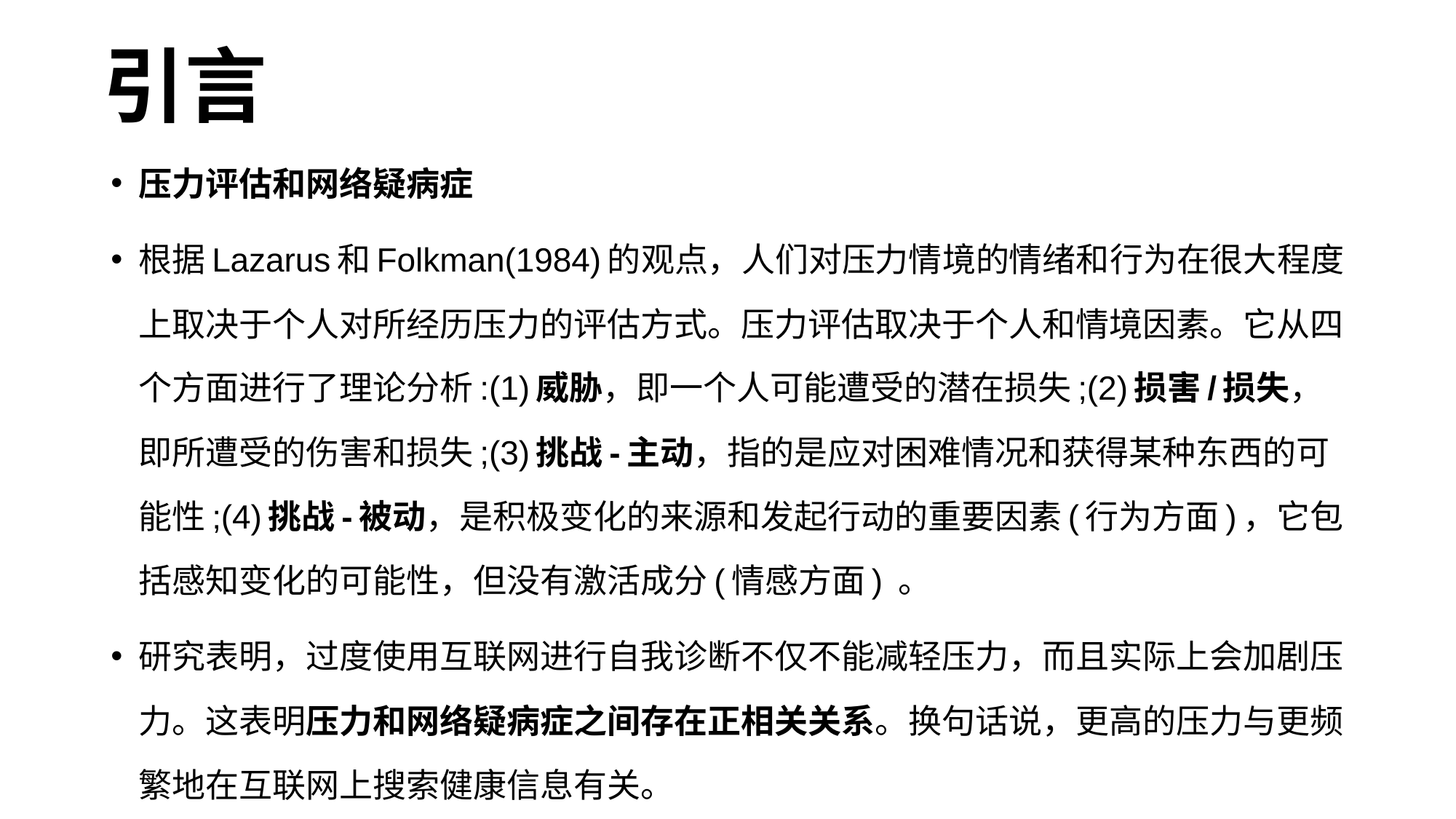

# 引言
压力评估和网络疑病症
根据Lazarus和Folkman(1984)的观点，人们对压力情境的情绪和行为在很大程度上取决于个人对所经历压力的评估方式。压力评估取决于个人和情境因素。它从四个方面进行了理论分析:(1)威胁，即一个人可能遭受的潜在损失;(2)损害/损失，即所遭受的伤害和损失;(3)挑战-主动，指的是应对困难情况和获得某种东西的可能性;(4)挑战-被动，是积极变化的来源和发起行动的重要因素(行为方面)，它包括感知变化的可能性，但没有激活成分(情感方面) 。
研究表明，过度使用互联网进行自我诊断不仅不能减轻压力，而且实际上会加剧压力。这表明压力和网络疑病症之间存在正相关关系。换句话说，更高的压力与更频繁地在互联网上搜索健康信息有关。